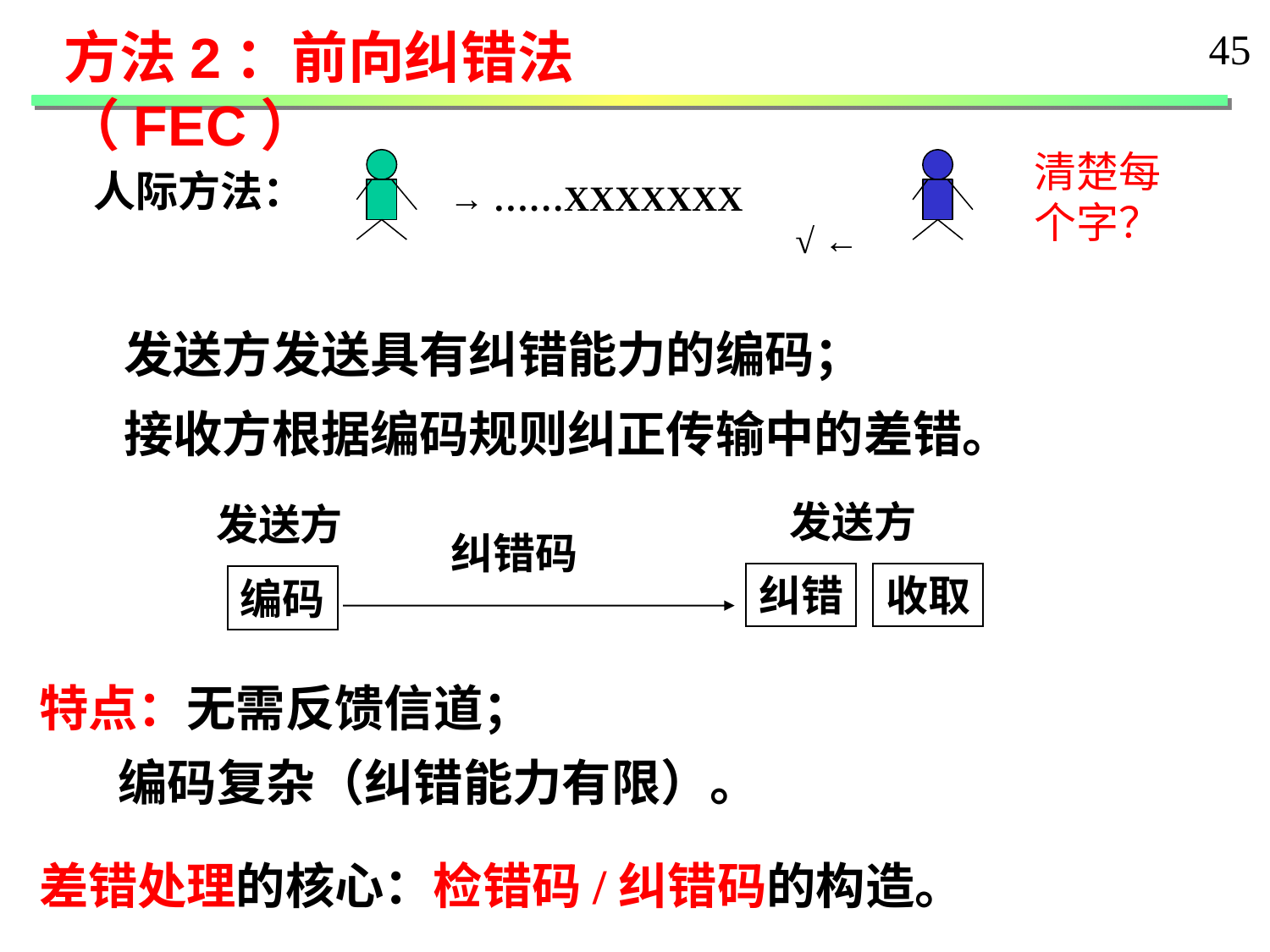

方法2：前向纠错法（FEC）
45

清楚每个字？

人际方法：
→ ……XXXXXXX
                                       √ ←
发送方发送具有纠错能力的编码；
接收方根据编码规则纠正传输中的差错。
发送方
发送方
纠错码
纠错
收取
编码

特点：无需反馈信道；
      编码复杂（纠错能力有限）。
差错处理的核心：检错码/纠错码的构造。